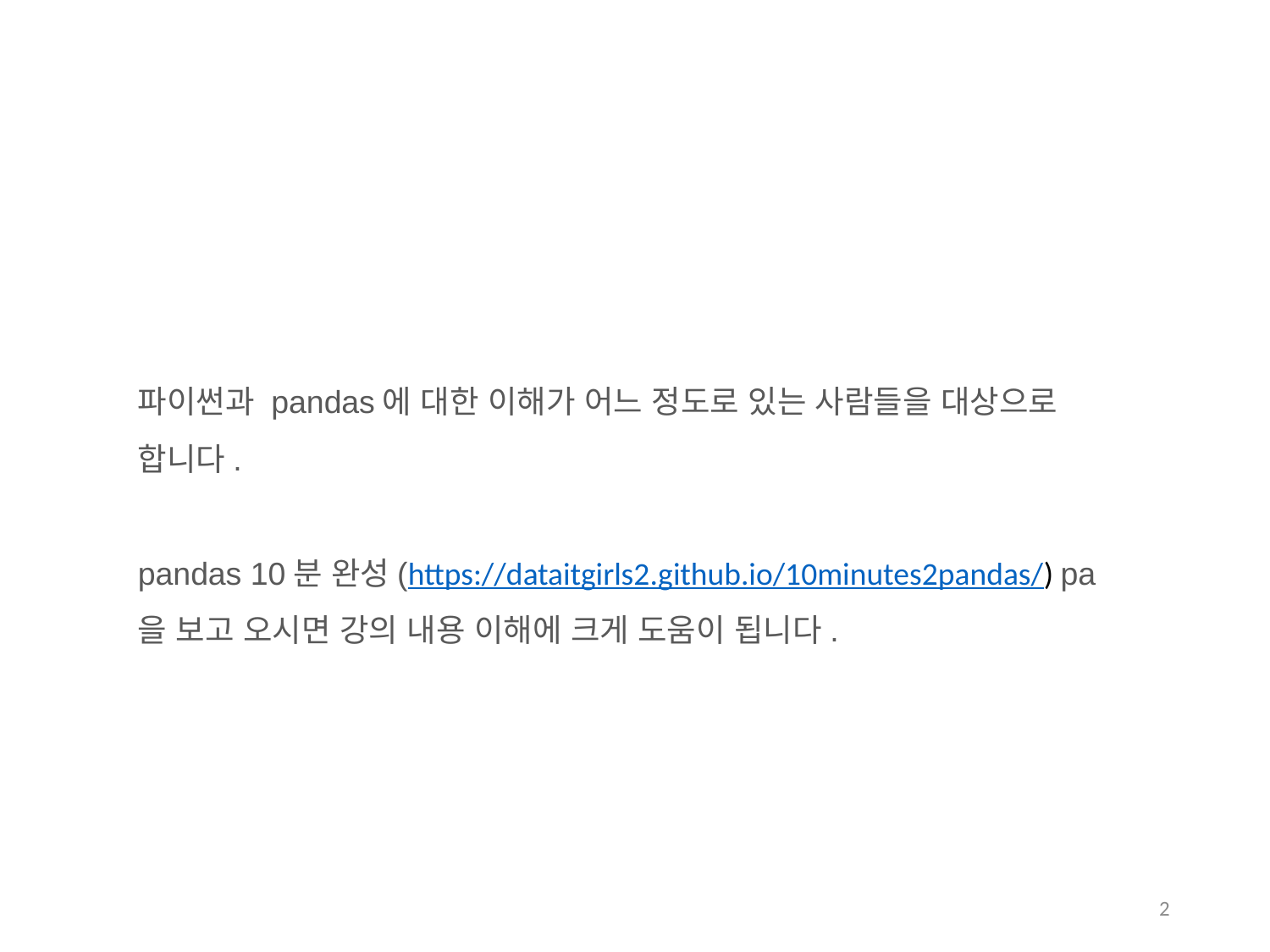

파이썬과 pandas에 대한 이해가 어느 정도로 있는 사람들을 대상으로 합니다.

pandas 10분 완성(https://dataitgirls2.github.io/10minutes2pandas/) pa을 보고 오시면 강의 내용 이해에 크게 도움이 됩니다.
2